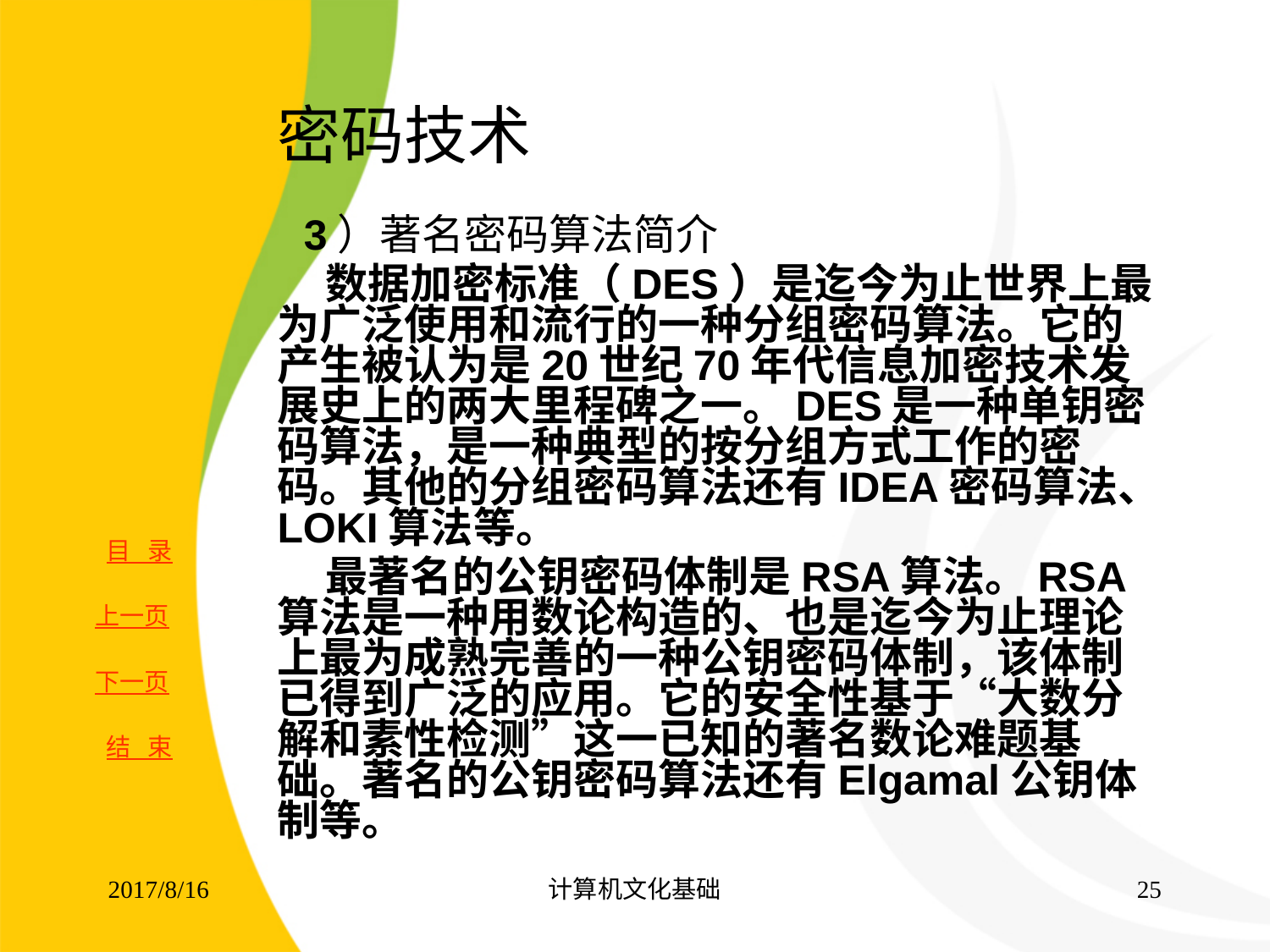

# 密码技术
   3）著名密码算法简介
    数据加密标准（DES）是迄今为止世界上最为广泛使用和流行的一种分组密码算法。它的产生被认为是20世纪70年代信息加密技术发展史上的两大里程碑之一。DES是一种单钥密码算法，是一种典型的按分组方式工作的密码。其他的分组密码算法还有IDEA密码算法、LOKI算法等。
    最著名的公钥密码体制是RSA算法。RSA算法是一种用数论构造的、也是迄今为止理论上最为成熟完善的一种公钥密码体制，该体制已得到广泛的应用。它的安全性基于“大数分解和素性检测”这一已知的著名数论难题基础。著名的公钥密码算法还有Elgamal公钥体制等。
2017/8/16
计算机文化基础
25